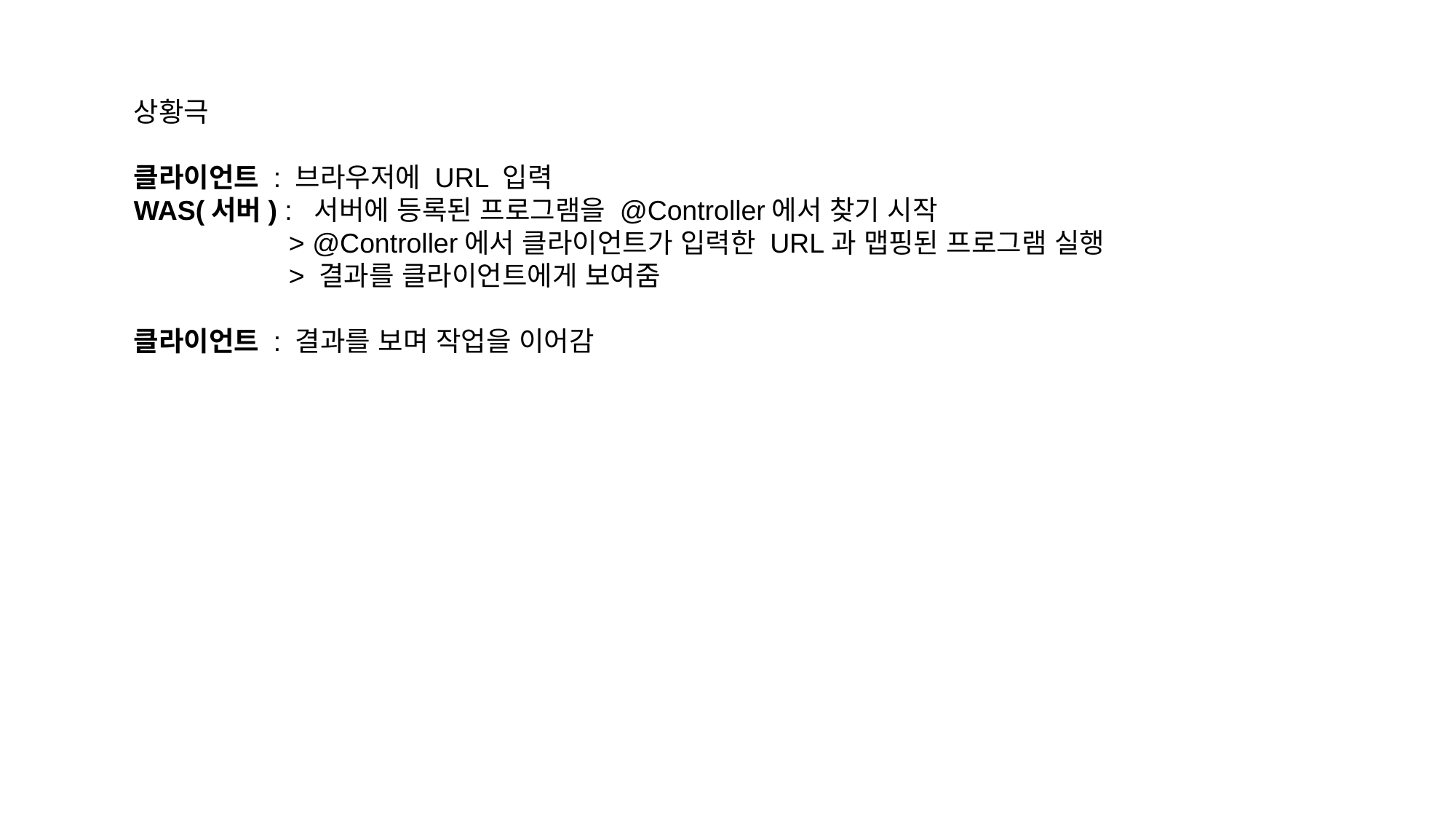

상황극

클라이언트 : 브라우저에 URL 입력
WAS(서버) :  서버에 등록된 프로그램을 @Controller에서 찾기 시작
	      > @Controller에서 클라이언트가 입력한 URL과 맵핑된 프로그램 실행
	      > 결과를 클라이언트에게 보여줌

클라이언트 : 결과를 보며 작업을 이어감